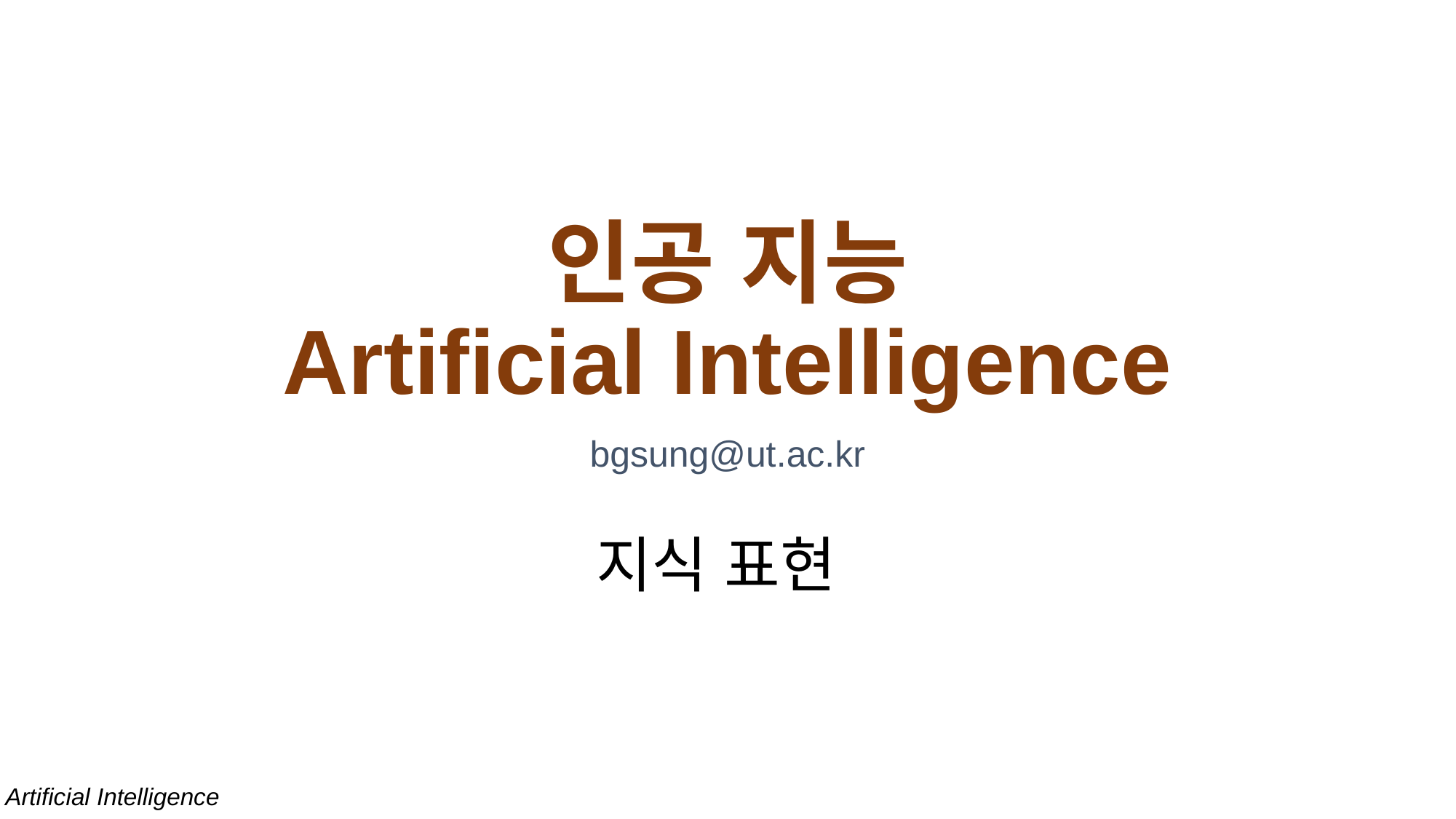

# 인공 지능 Artificial Intelligence
bgsung@ut.ac.kr
지식 표현